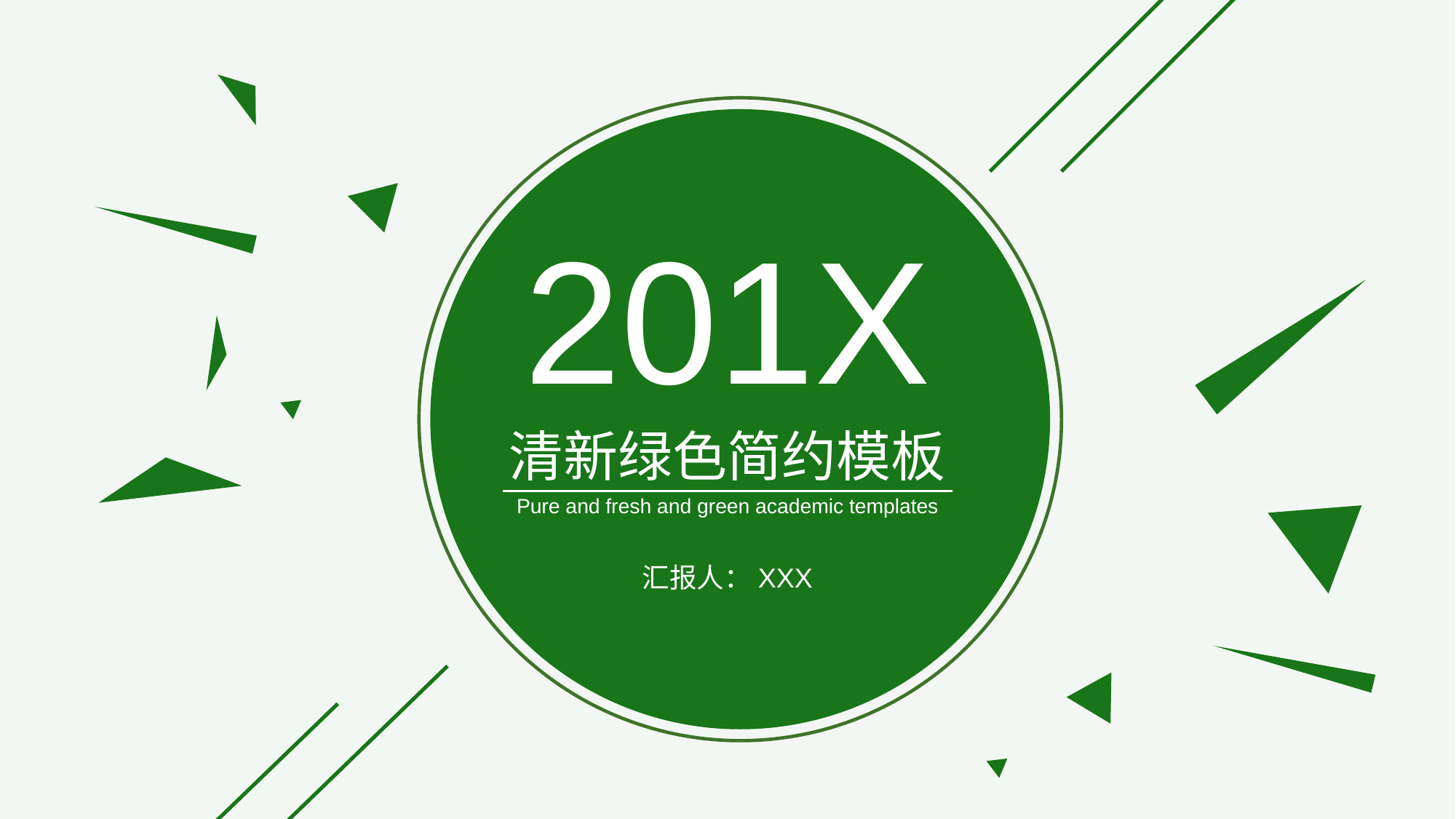

201X

清新绿色简约模板

Pure and fresh and green academic templates

汇报人：XXX